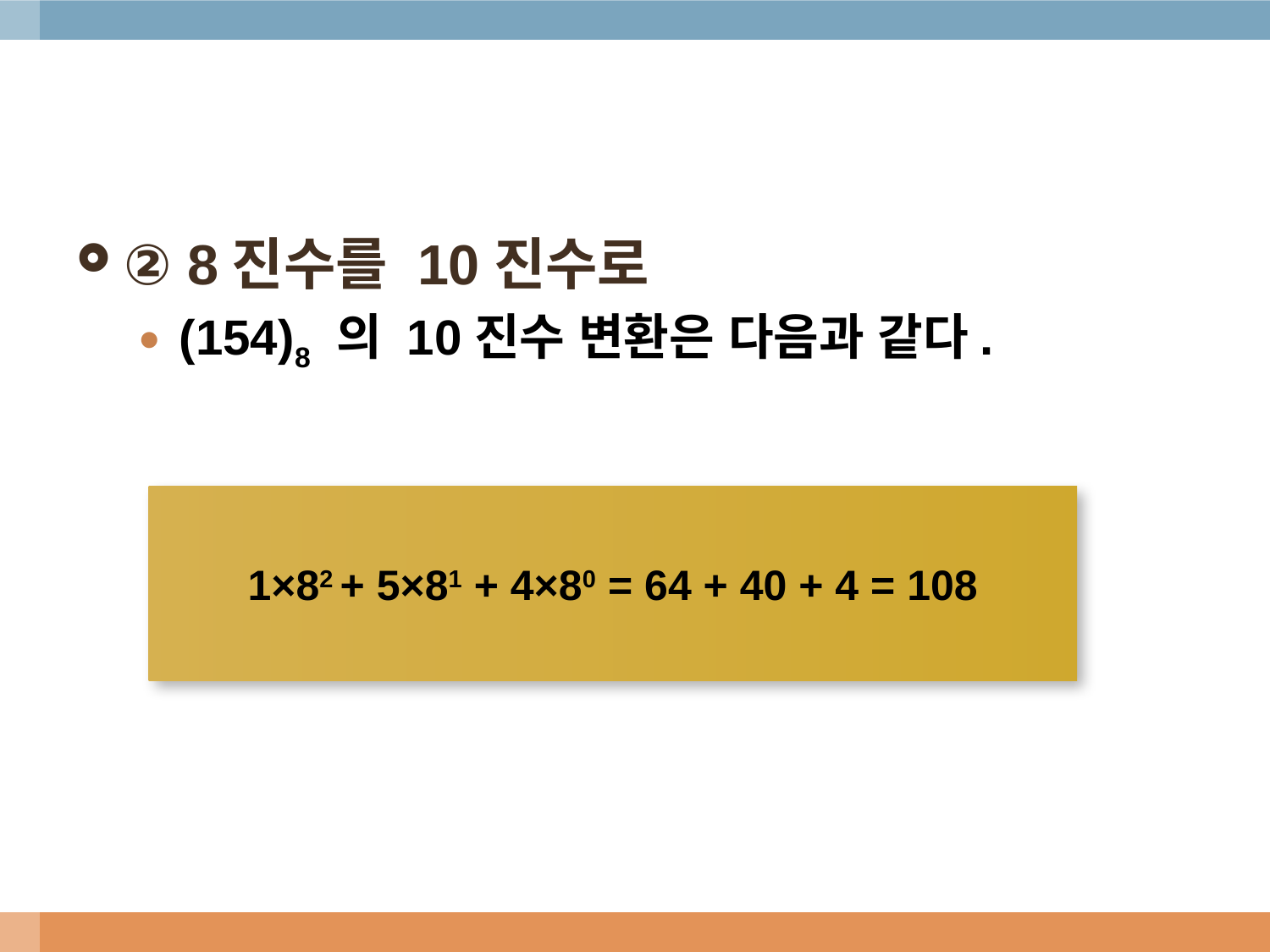

② 8진수를 10진수로
(154)8 의 10진수 변환은 다음과 같다.

1×82 + 5×81 + 4×80 = 64 + 40 + 4 = 108